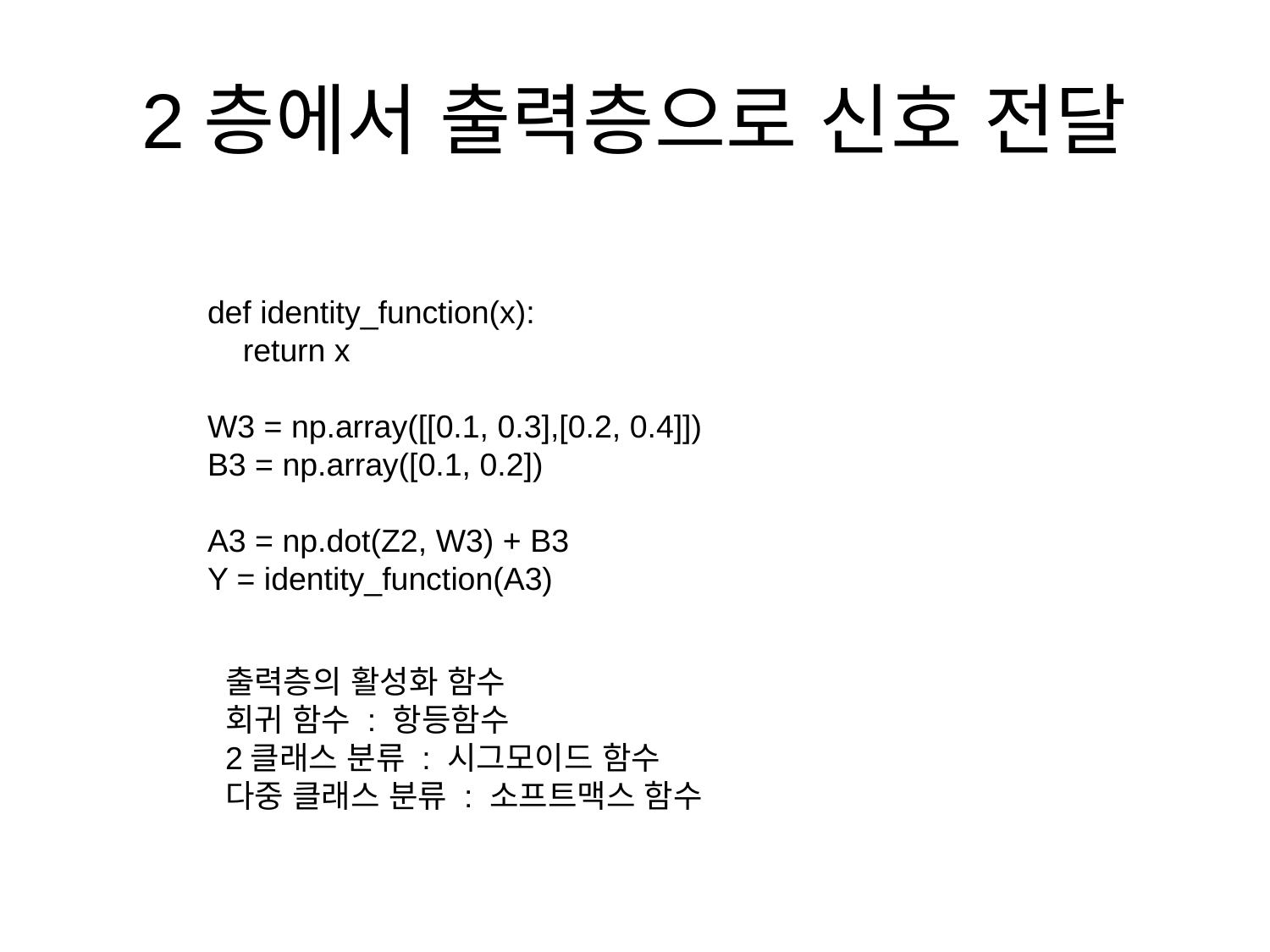

# 2층에서 출력층으로 신호 전달
def identity_function(x):
    return x

W3 = np.array([[0.1, 0.3],[0.2, 0.4]])
B3 = np.array([0.1, 0.2])

A3 = np.dot(Z2, W3) + B3
Y = identity_function(A3)
출력층의 활성화 함수
회귀 함수 : 항등함수
2클래스 분류 : 시그모이드 함수
다중 클래스 분류 : 소프트맥스 함수